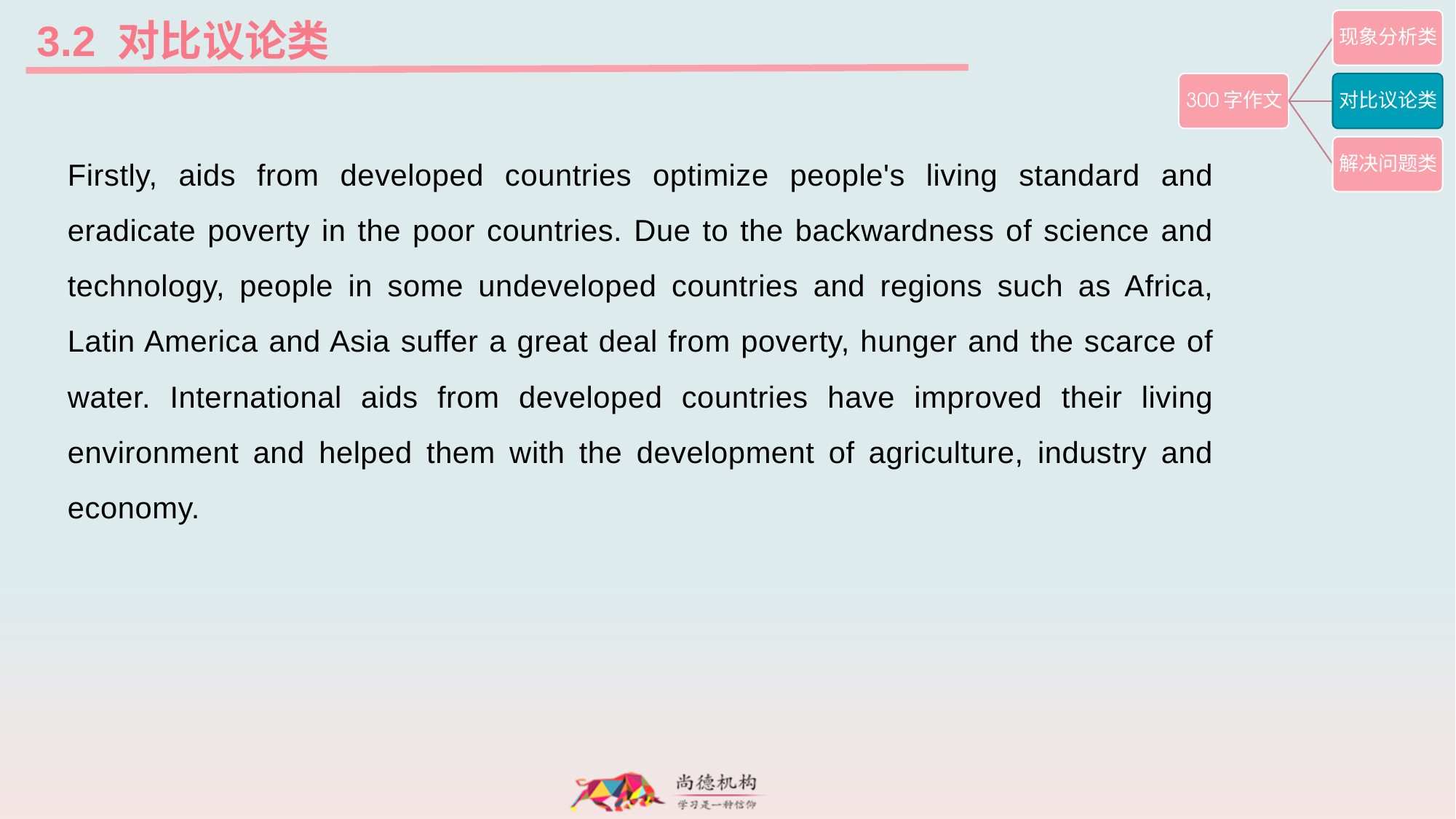

3.2 对比议论类
300字作文

现象分析类

对比议论类

解决问题类
Firstly, aids from developed countries optimize people's living standard and eradicate poverty in the poor countries. Due to the backwardness of science and technology, people in some undeveloped countries and regions such as Africa, Latin America and Asia suffer a great deal from poverty, hunger and the scarce of water. International aids from developed countries have improved their living environment and helped them with the development of agriculture, industry and economy.